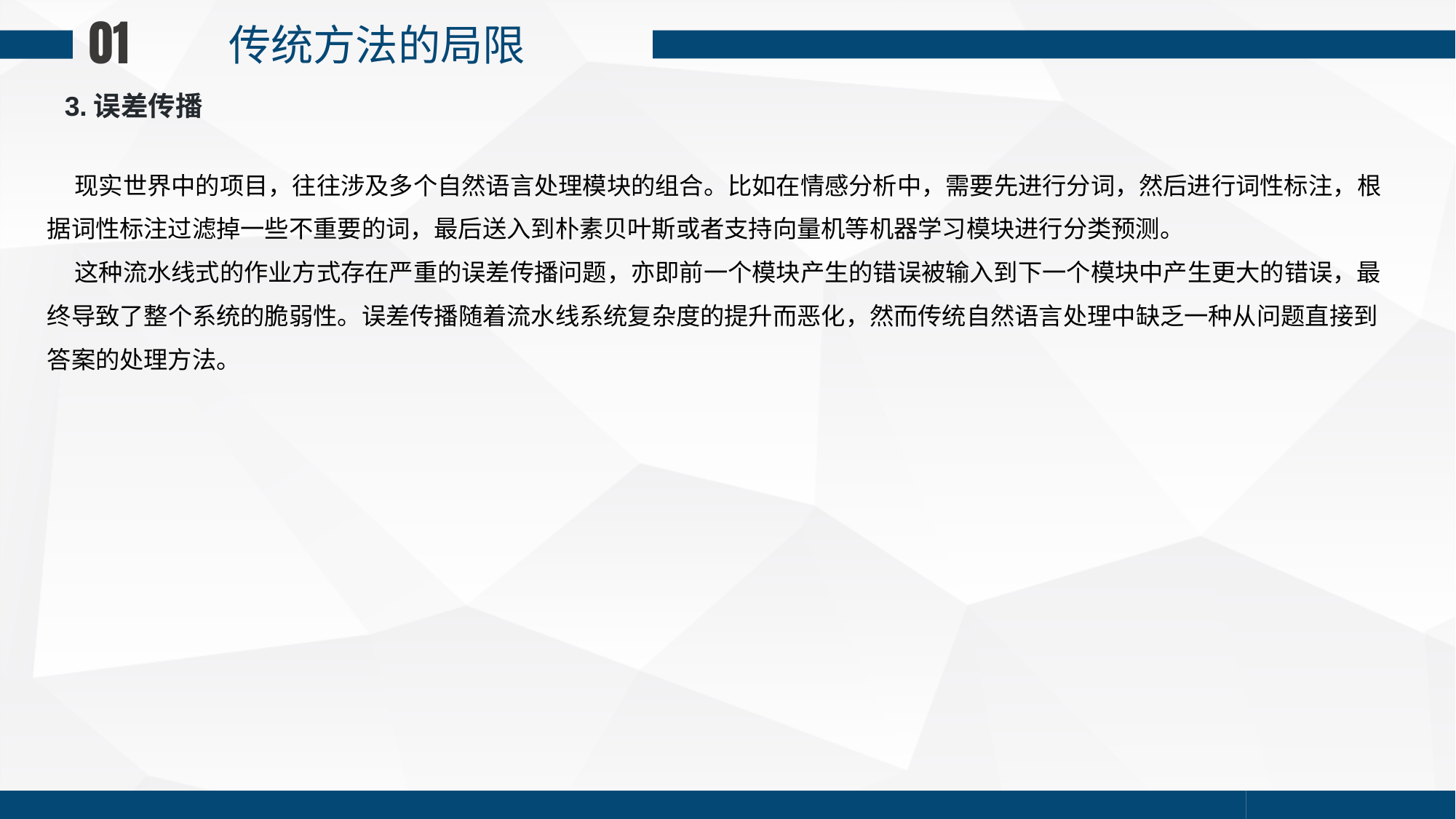

01
传统方法的局限

3.误差传播
    现实世界中的项目，往往涉及多个自然语言处理模块的组合。比如在情感分析中，需要先进行分词，然后进行词性标注，根据词性标注过滤掉一些不重要的词，最后送入到朴素贝叶斯或者支持向量机等机器学习模块进行分类预测。
    这种流水线式的作业方式存在严重的误差传播问题，亦即前一个模块产生的错误被输入到下一个模块中产生更大的错误，最终导致了整个系统的脆弱性。误差传播随着流水线系统复杂度的提升而恶化，然而传统自然语言处理中缺乏一种从问题直接到答案的处理方法。